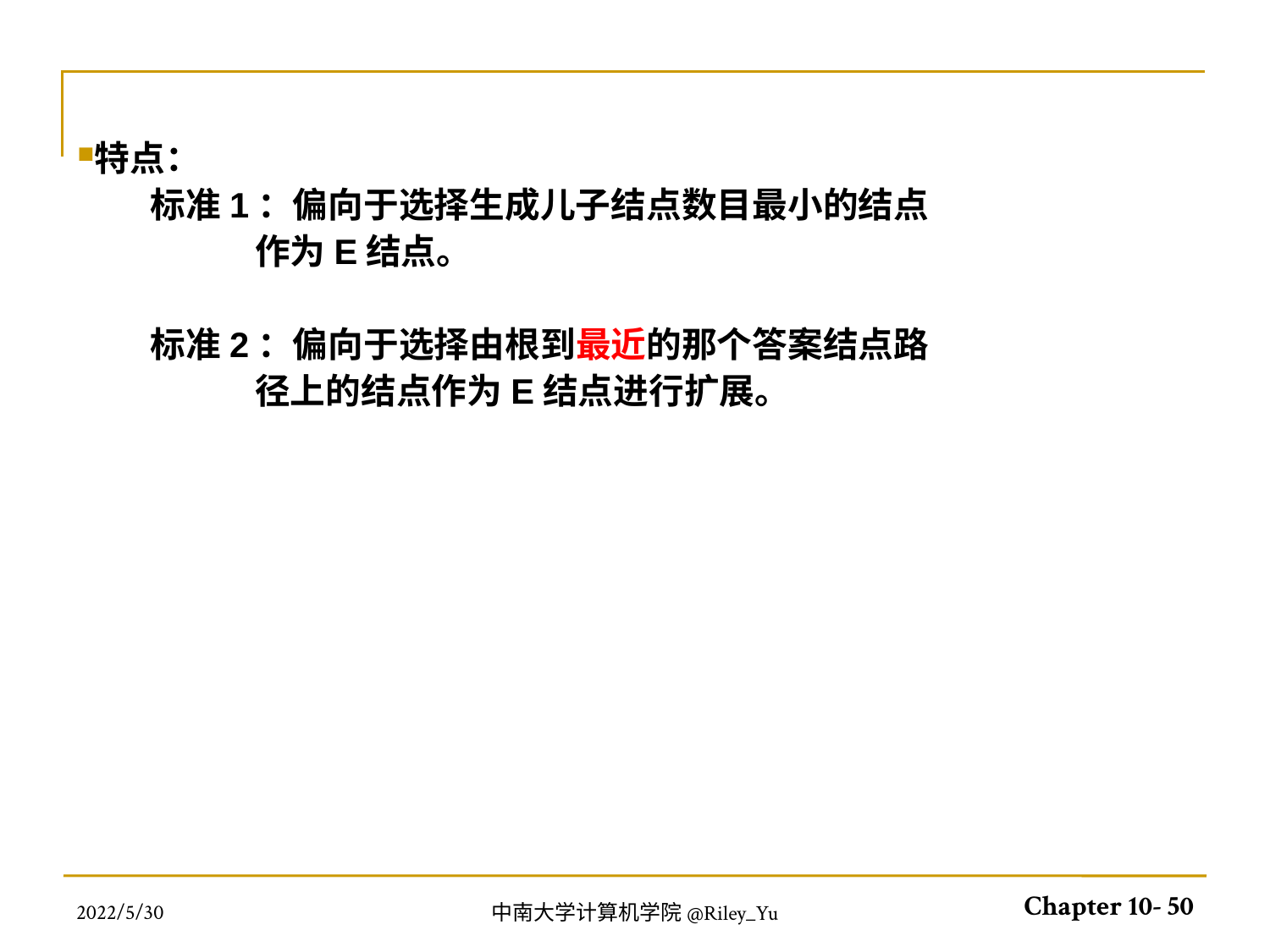

特点：
        标准1：偏向于选择生成儿子结点数目最小的结点
                     作为E结点。

        标准2：偏向于选择由根到最近的那个答案结点路
                     径上的结点作为E结点进行扩展。
2022/5/30
Chapter 10- 50
中南大学计算机学院@Riley_Yu